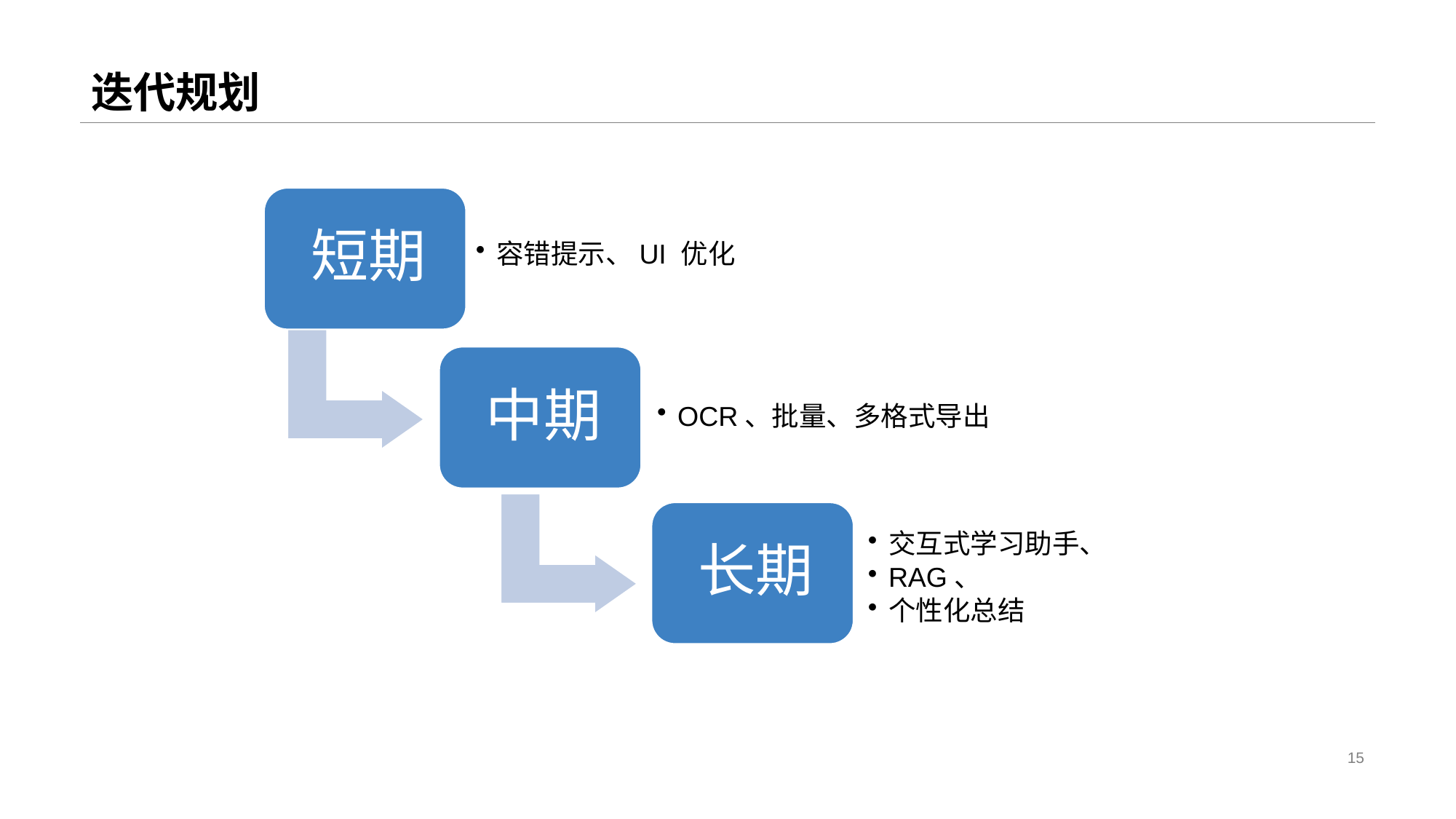

# 迭代规划
短期
容错提示、UI 优化
中期
OCR、批量、多格式导出
长期
交互式学习助手、
RAG、
个性化总结
15